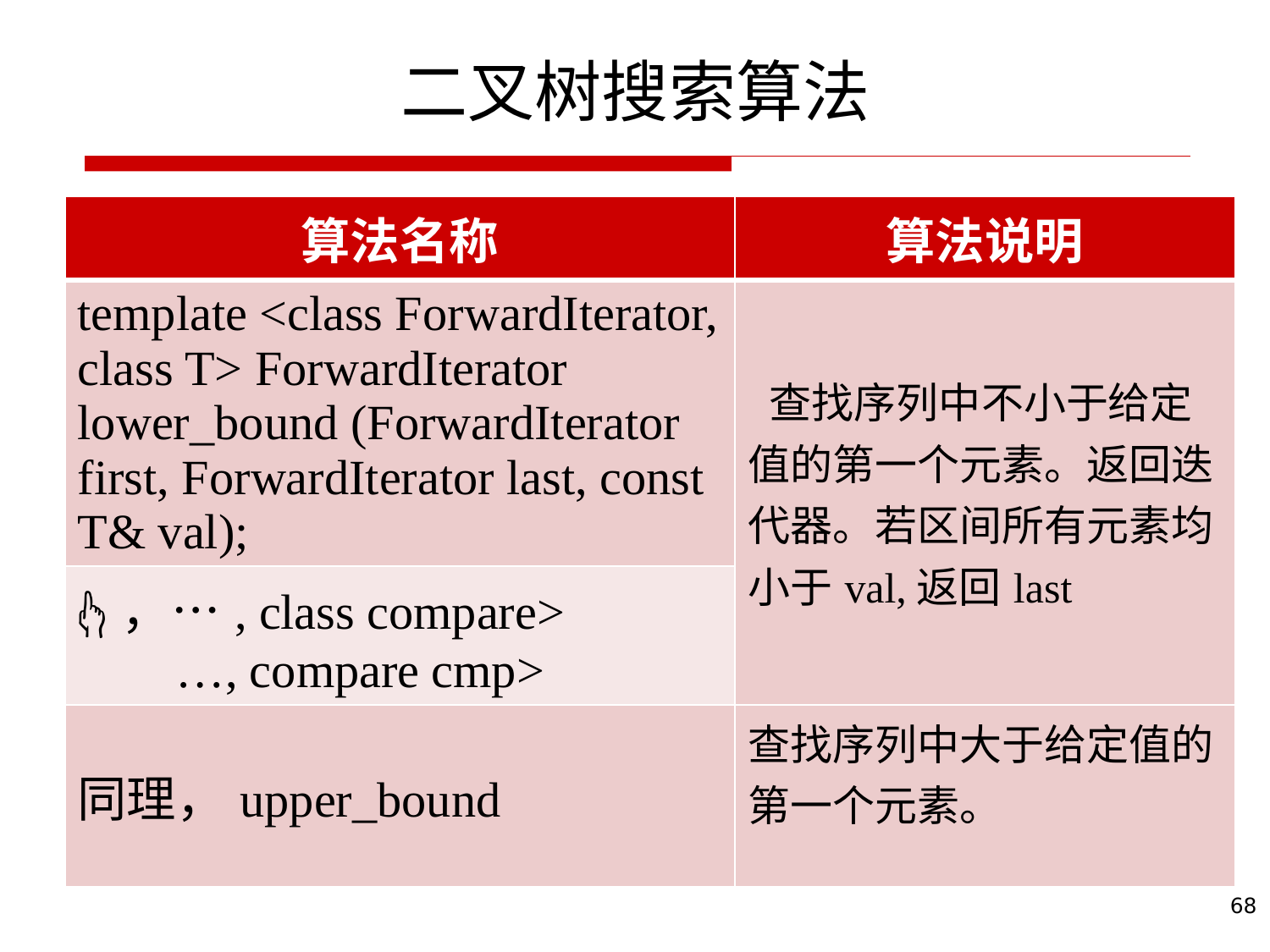

# 二叉树搜索算法
| 算法名称 | 算法说明 |
| --- | --- |
| template <class ForwardIterator, class T> ForwardIterator lower\_bound (ForwardIterator first, ForwardIterator last, const T& val); | 查找序列中不小于给定值的第一个元素。返回迭代器。若区间所有元素均小于val,返回last |
| 👆，…, class compare> …, compare cmp> |  |
| 同理，upper\_bound | 查找序列中大于给定值的第一个元素。 |
68